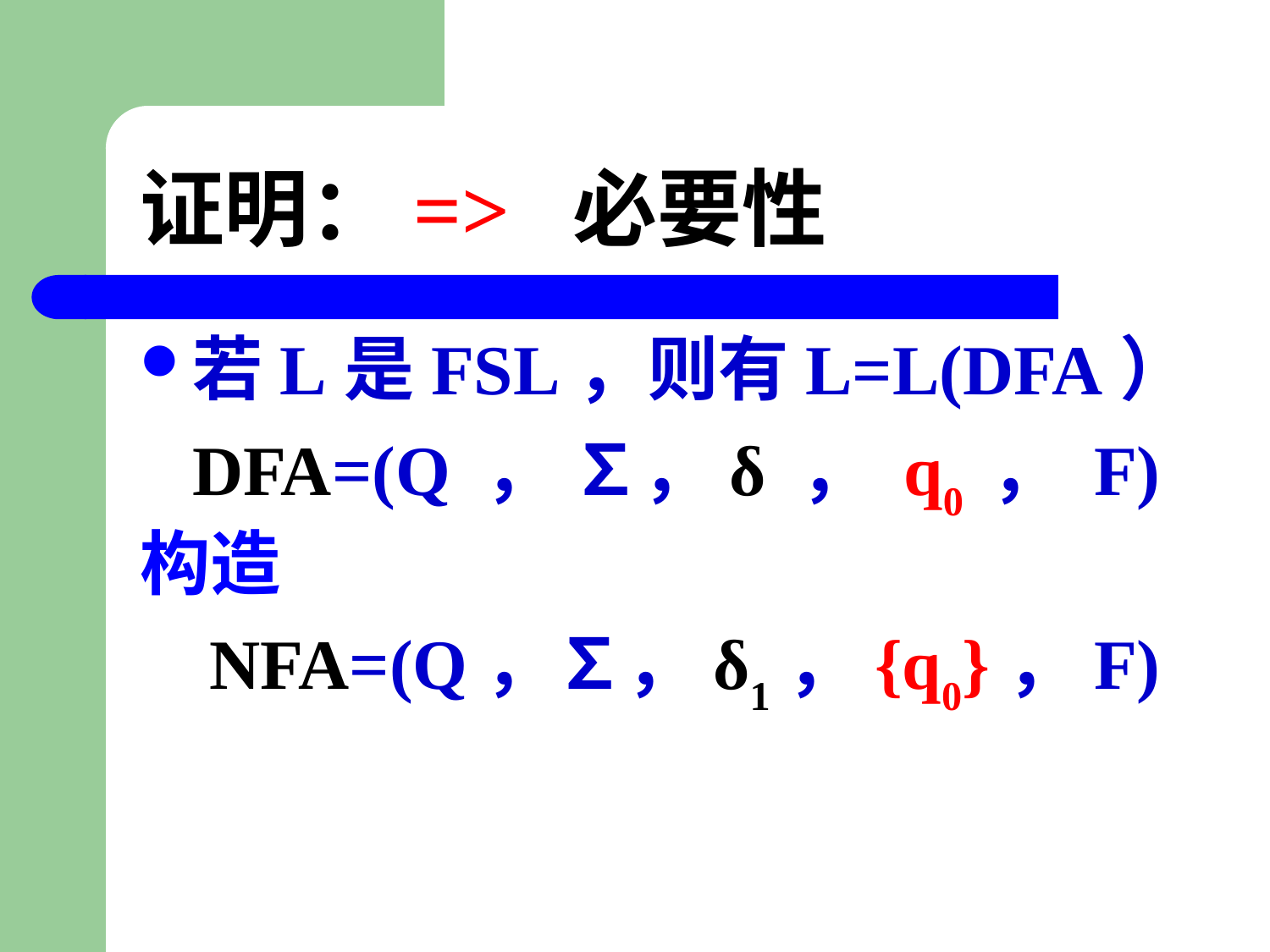

# 证明：=>  必要性
若L是FSL，则有L=L(DFA）
   DFA=(Q ， ∑，δ ， q0 ， F)
构造
    NFA=(Q，∑，δ1，{q0}，F)